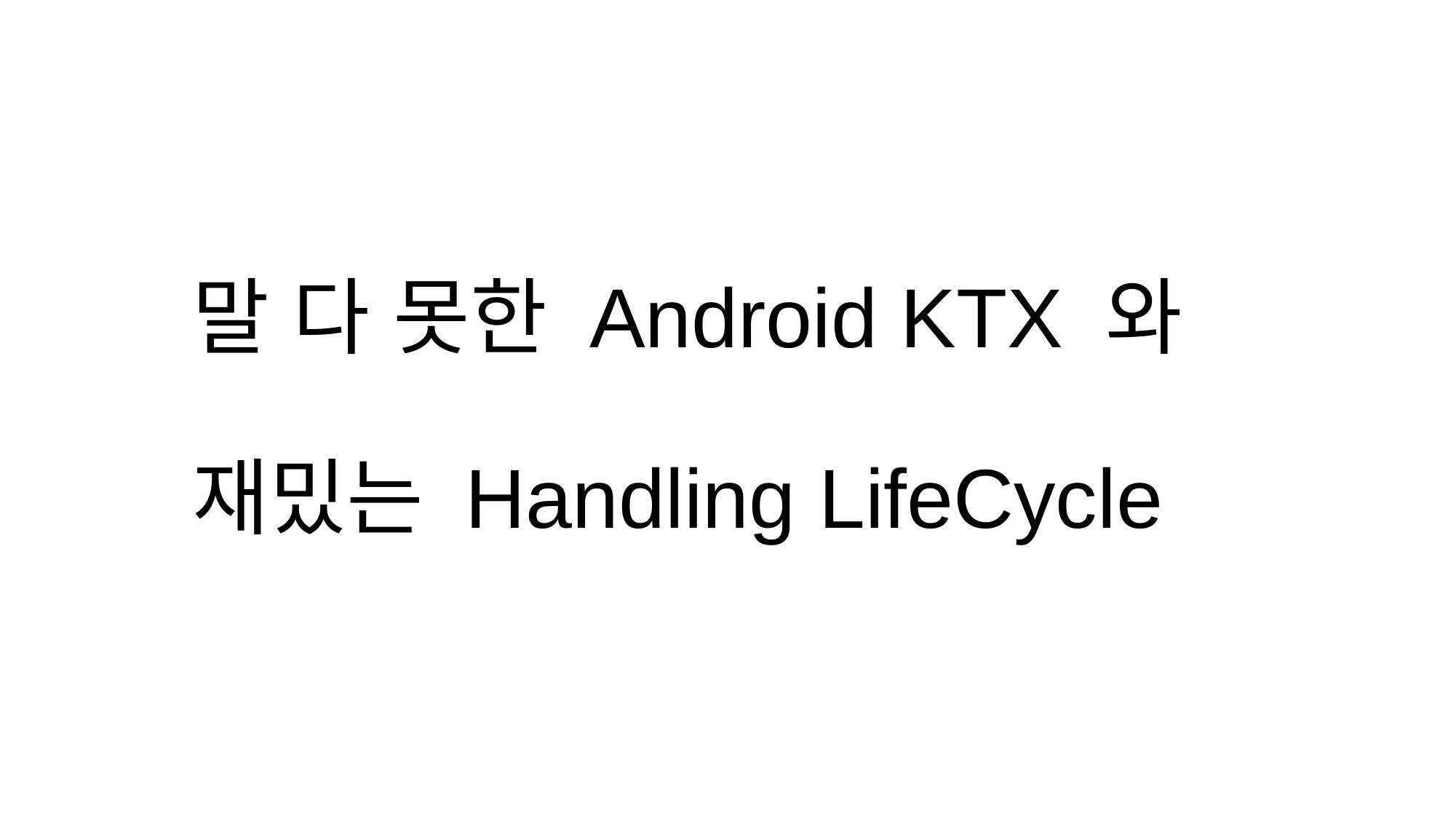

# 말 다 못한 Android KTX 와 재밌는 Handling LifeCycle